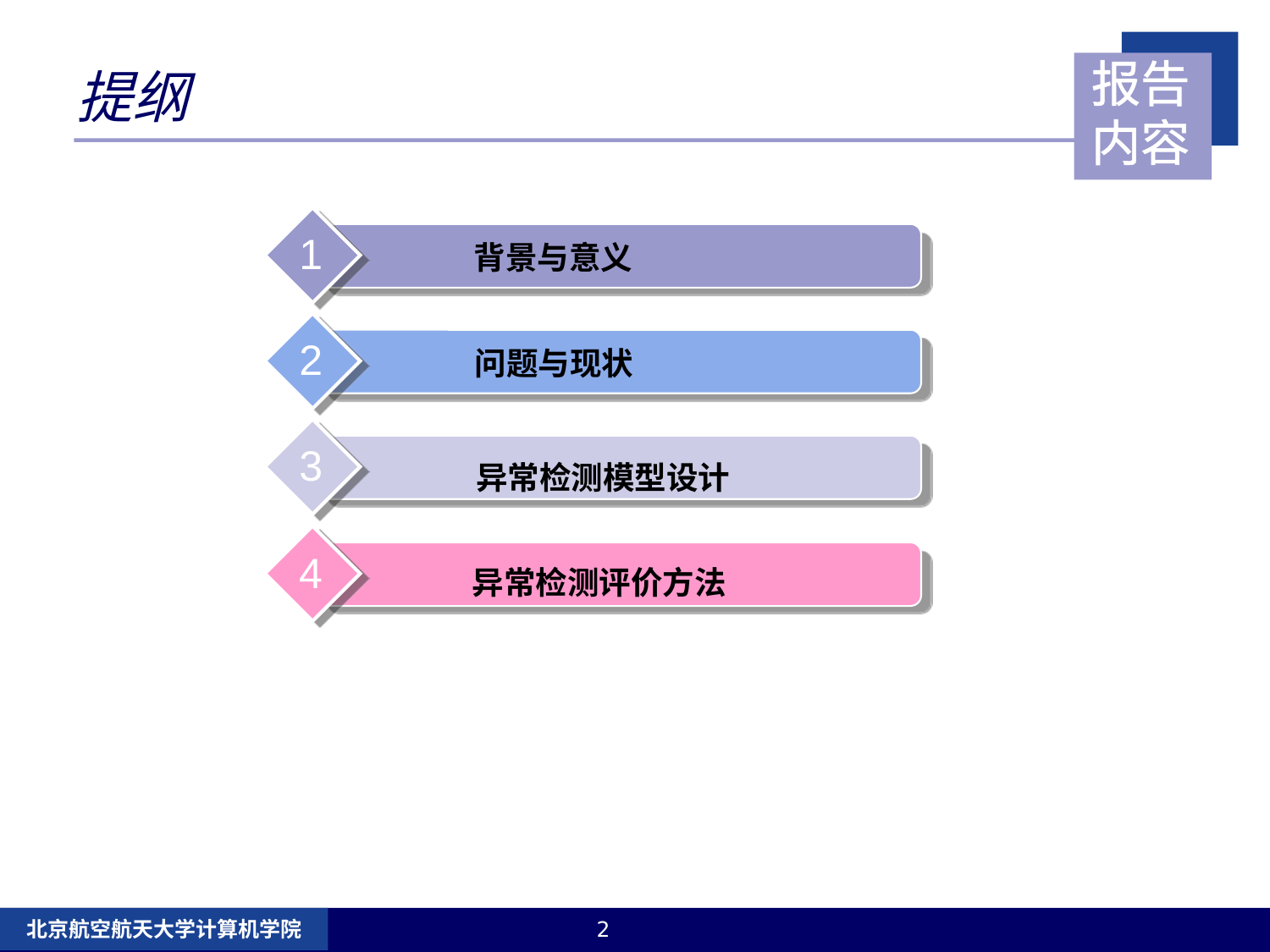

# 提纲
报告内容

1

背景与意义

2

问题与现状

3

异常检测模型设计

4

异常检测评价方法

北京航空航天大学计算机学院
2